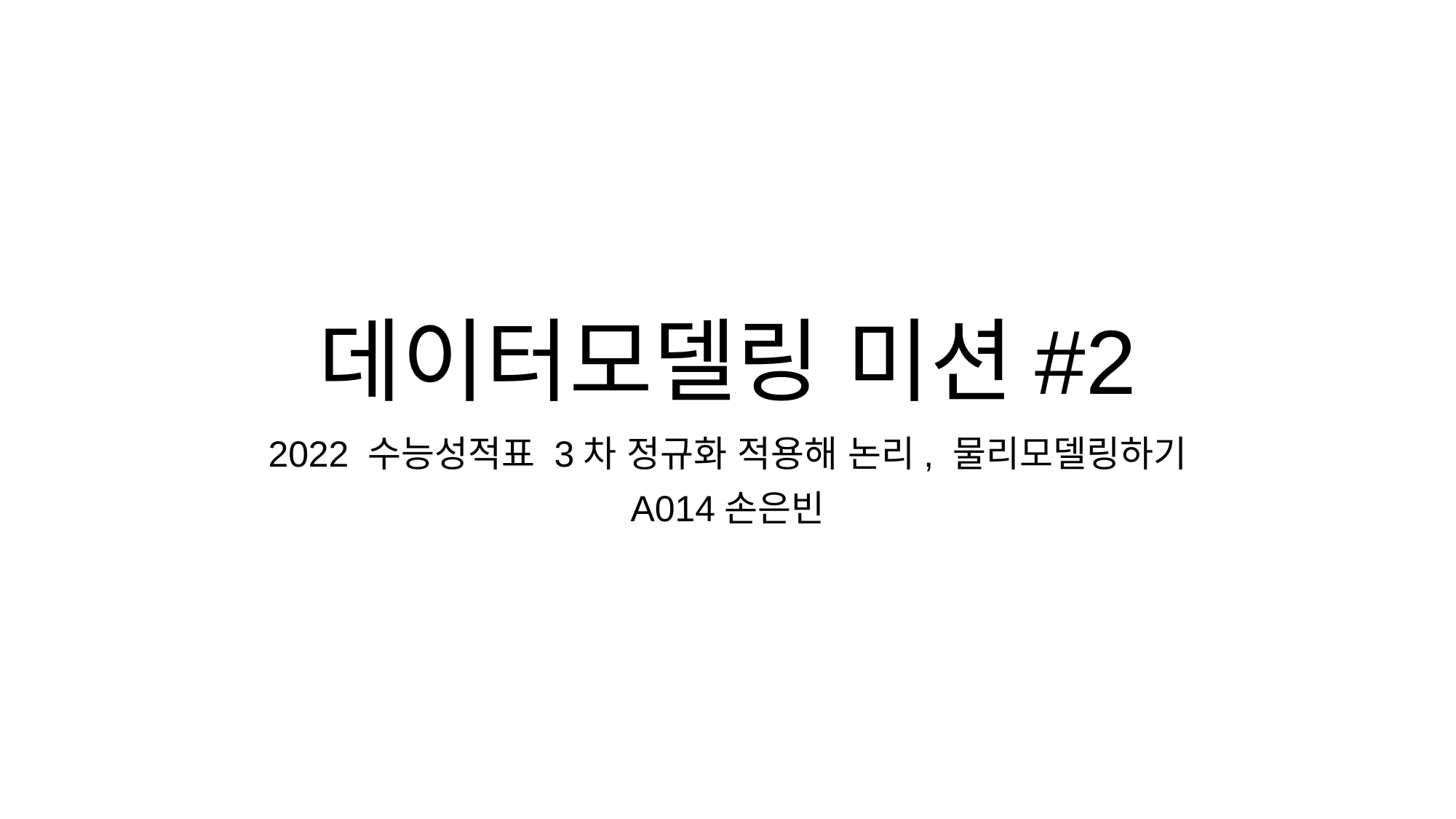

# 데이터모델링 미션#2
2022 수능성적표 3차 정규화 적용해 논리, 물리모델링하기
A014손은빈